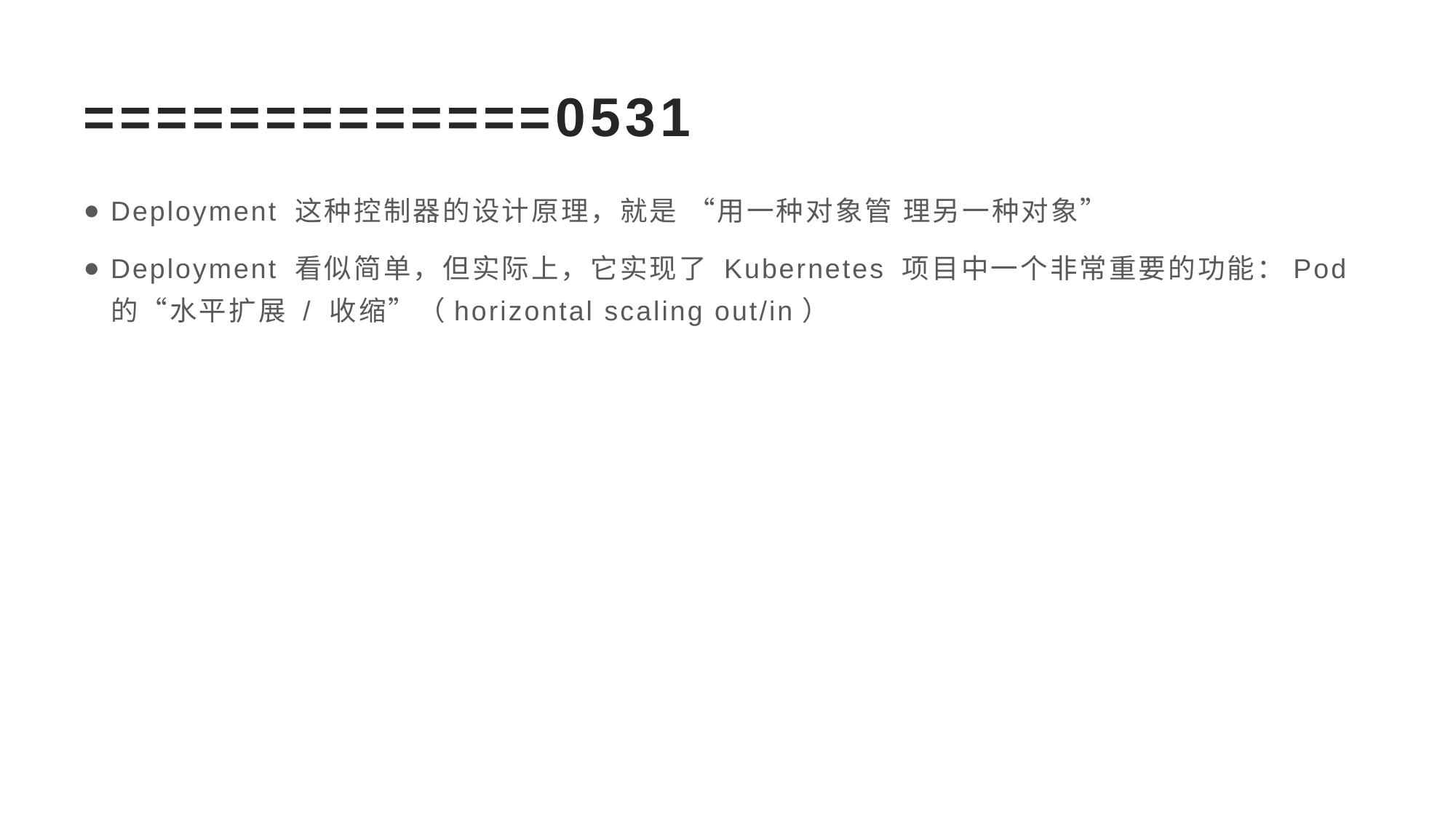

# =============0531
Deployment 这种控制器的设计原理，就是 “用一种对象管 理另一种对象”
Deployment 看似简单，但实际上，它实现了 Kubernetes 项目中一个非常重要的功能：Pod 的“水平扩展 / 收缩”（horizontal scaling out/in）